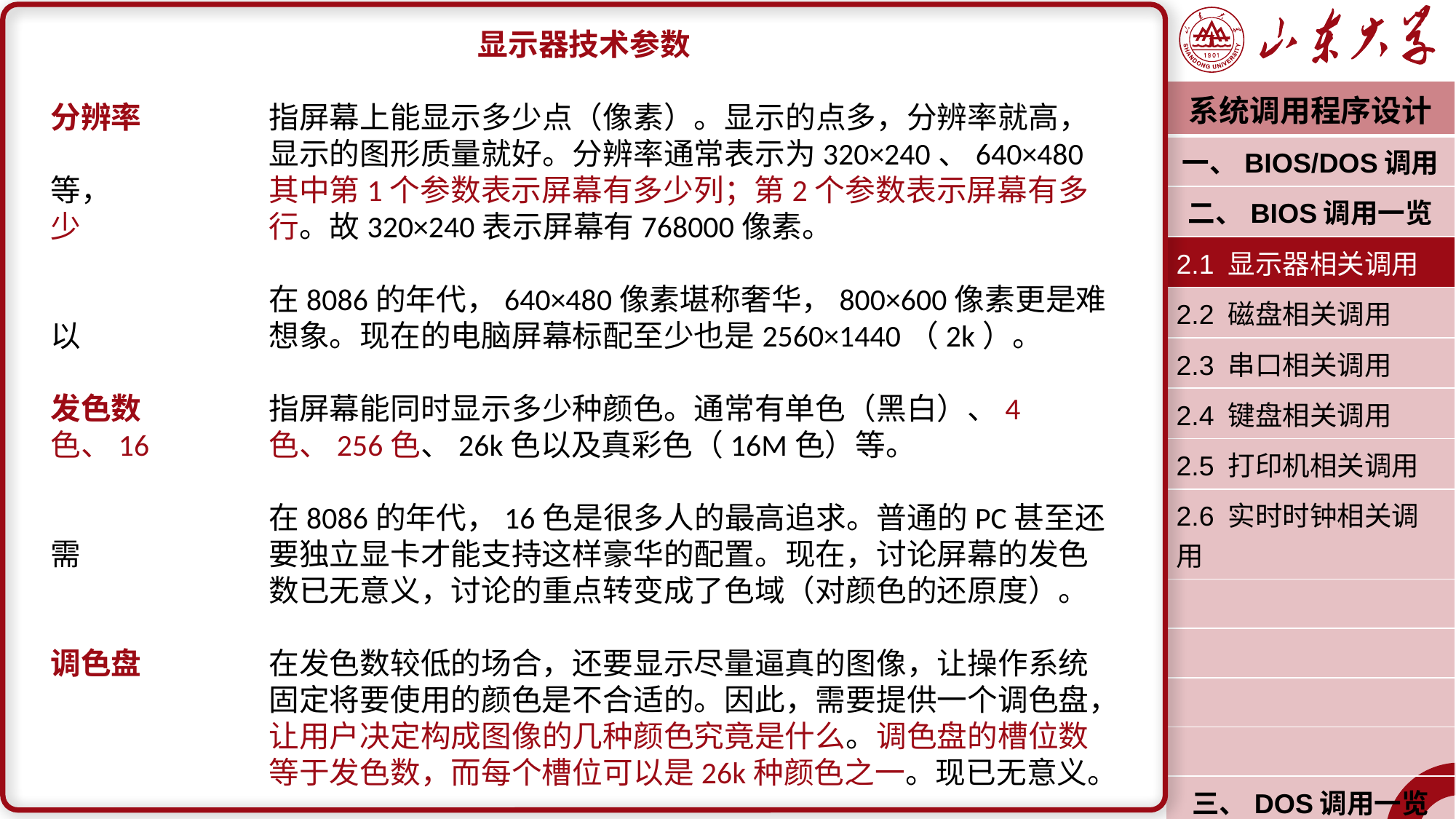

显示器技术参数

分辨率		指屏幕上能显示多少点（像素）。显示的点多，分辨率就高，		显示的图形质量就好。分辨率通常表示为320×240、640×480等，		其中第1个参数表示屏幕有多少列；第2个参数表示屏幕有多少		行。故320×240表示屏幕有768000像素。

		在8086的年代，640×480像素堪称奢华，800×600像素更是难以		想象。现在的电脑屏幕标配至少也是2560×1440（2k）。

发色数		指屏幕能同时显示多少种颜色。通常有单色（黑白）、4色、16		色、256色、26k色以及真彩色（16M色）等。

		在8086的年代，16色是很多人的最高追求。普通的PC甚至还需		要独立显卡才能支持这样豪华的配置。现在，讨论屏幕的发色		数已无意义，讨论的重点转变成了色域（对颜色的还原度）。

调色盘		在发色数较低的场合，还要显示尽量逼真的图像，让操作系统		固定将要使用的颜色是不合适的。因此，需要提供一个调色盘，		让用户决定构成图像的几种颜色究竟是什么。调色盘的槽位数		等于发色数，而每个槽位可以是26k种颜色之一。现已无意义。
| 系统调用程序设计 |
| --- |
| 一、BIOS/DOS调用 |
| 二、BIOS调用一览 |
| 2.1 显示器相关调用 |
| 2.2 磁盘相关调用 |
| 2.3 串口相关调用 |
| 2.4 键盘相关调用 |
| 2.5 打印机相关调用 |
| 2.6 实时时钟相关调用 |
|  |
|  |
|  |
|  |
| 三、DOS调用一览 |
| 潘润宇 2022.10 |